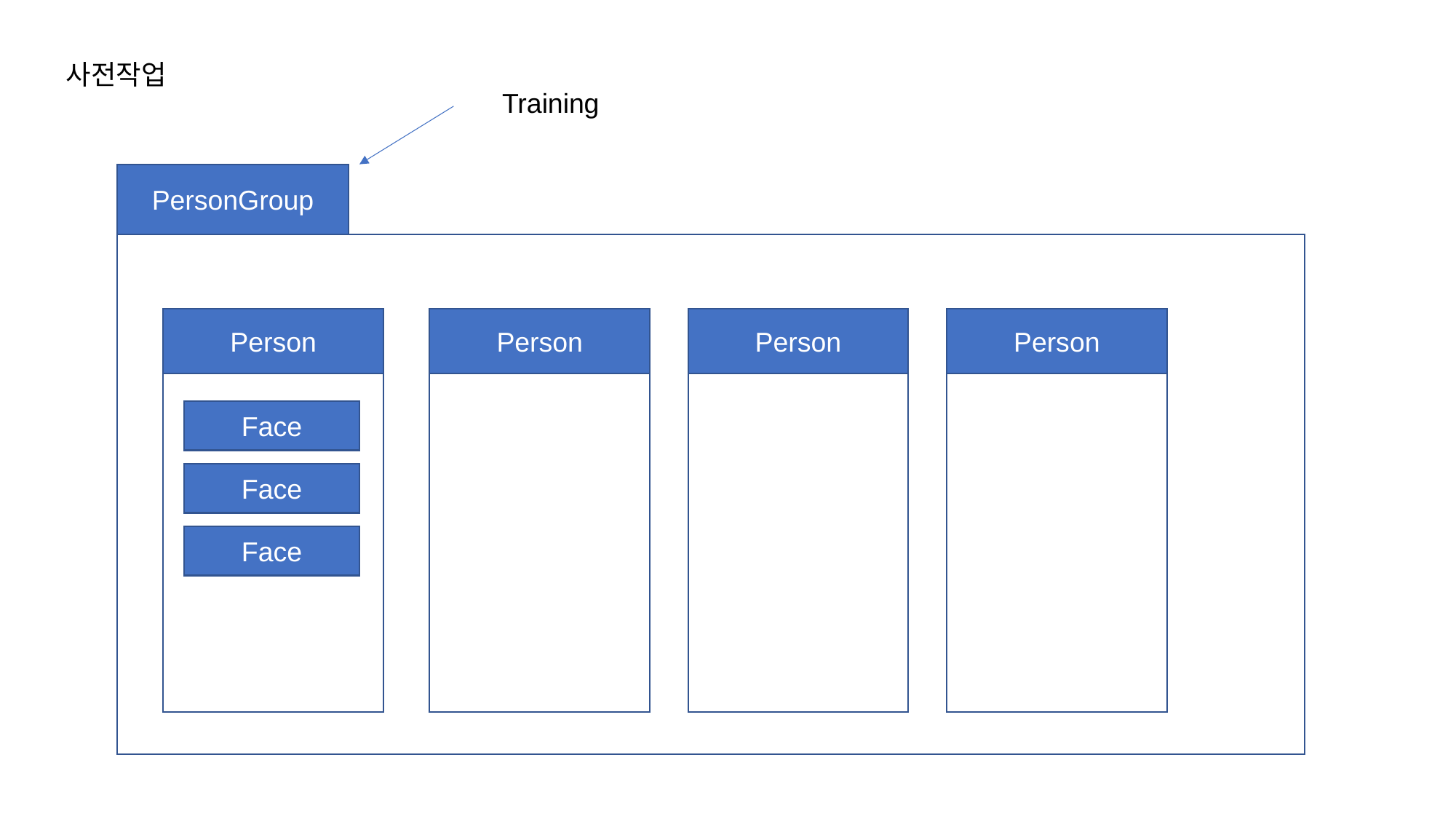

사전작업
Training
PersonGroup

Person

Person

Person

Person

Face
Face
Face